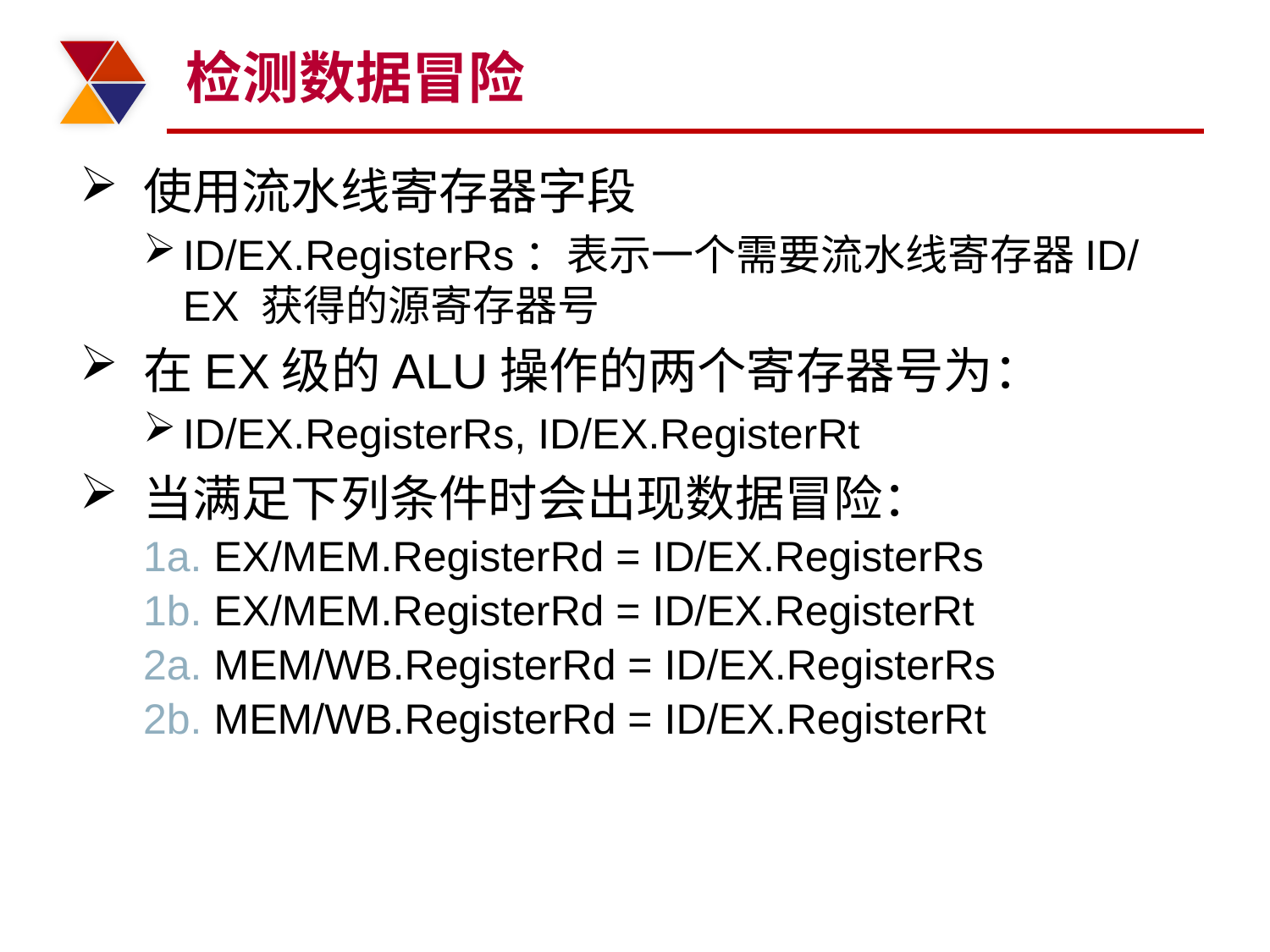

# 检测数据冒险
使用流水线寄存器字段
ID/EX.RegisterRs：表示一个需要流水线寄存器ID/ EX 获得的源寄存器号
在EX级的ALU操作的两个寄存器号为：
ID/EX.RegisterRs, ID/EX.RegisterRt
当满足下列条件时会出现数据冒险：
1a. EX/MEM.RegisterRd = ID/EX.RegisterRs
1b. EX/MEM.RegisterRd = ID/EX.RegisterRt
2a. MEM/WB.RegisterRd = ID/EX.RegisterRs
2b. MEM/WB.RegisterRd = ID/EX.RegisterRt